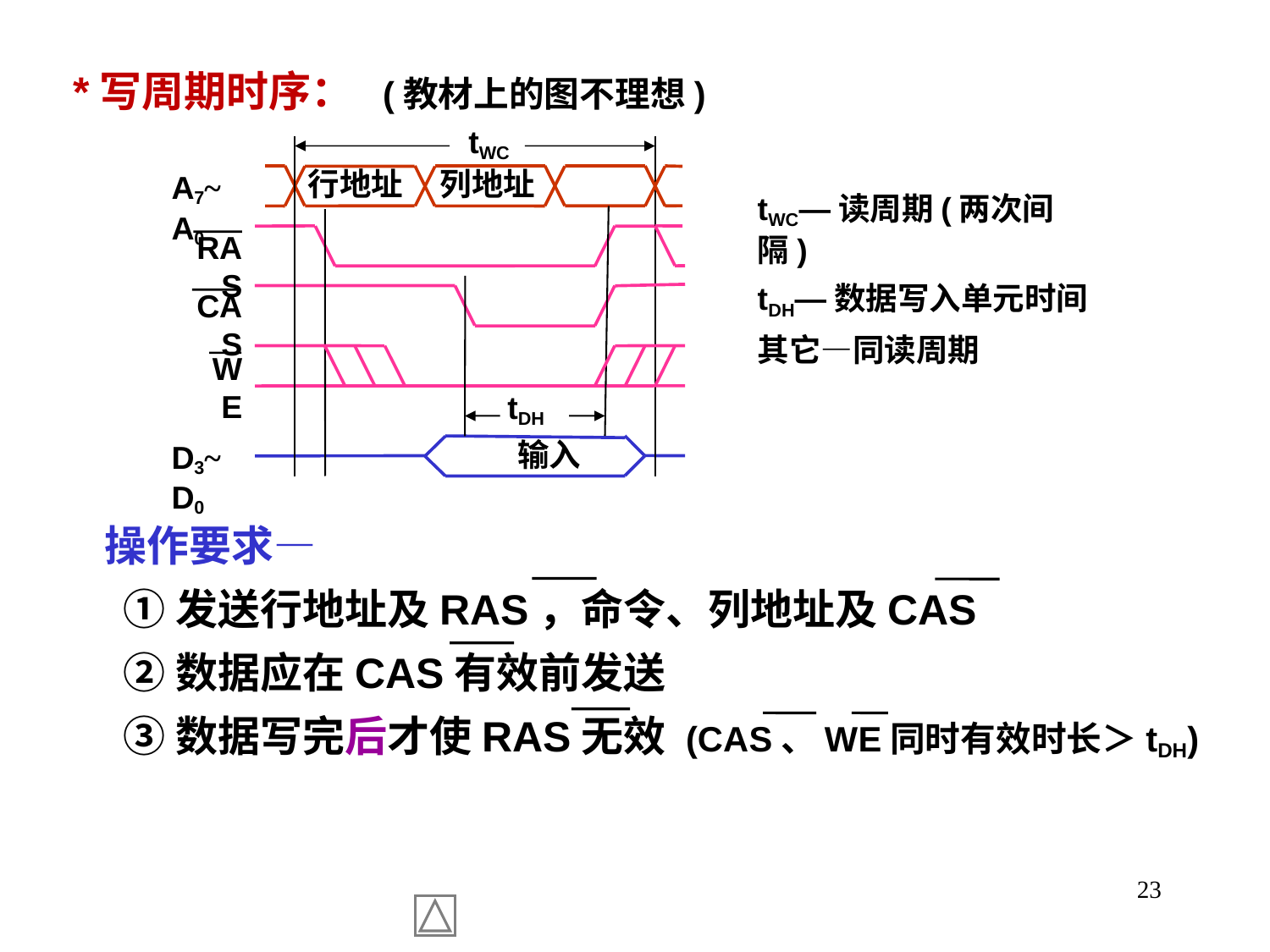

*写周期时序：  (教材上的图不理想)
tWC

列地址

行地址

A7~A0

tWC—读周期(两次间隔)
tDH—数据写入单元时间
其它—同读周期

RAS

CAS

WE

tDH

D3~D0

输入

      操作要求—
         ①发送行地址及RAS，命令、列地址及CAS
         ②数据应在CAS有效前发送
         ③数据写完后才使RAS无效 (CAS、WE同时有效时长＞tDH)

23